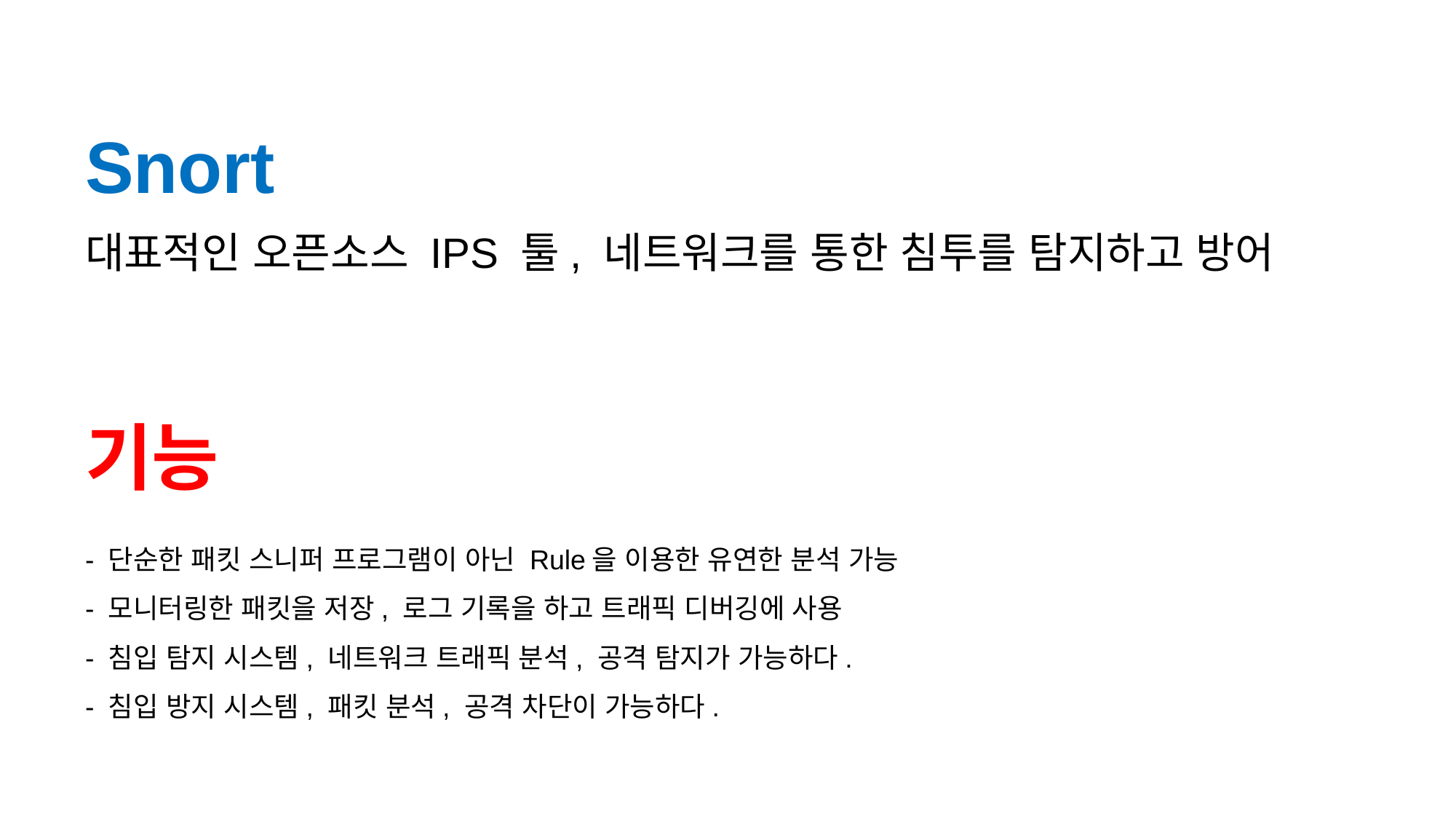

Snort

대표적인 오픈소스 IPS 툴, 네트워크를 통한 침투를 탐지하고 방어

기능
- 단순한 패킷 스니퍼 프로그램이 아닌 Rule을 이용한 유연한 분석 가능
- 모니터링한 패킷을 저장, 로그 기록을 하고 트래픽 디버깅에 사용
- 침입 탐지 시스템, 네트워크 트래픽 분석, 공격 탐지가 가능하다. 
- 침입 방지 시스템, 패킷 분석, 공격 차단이 가능하다.